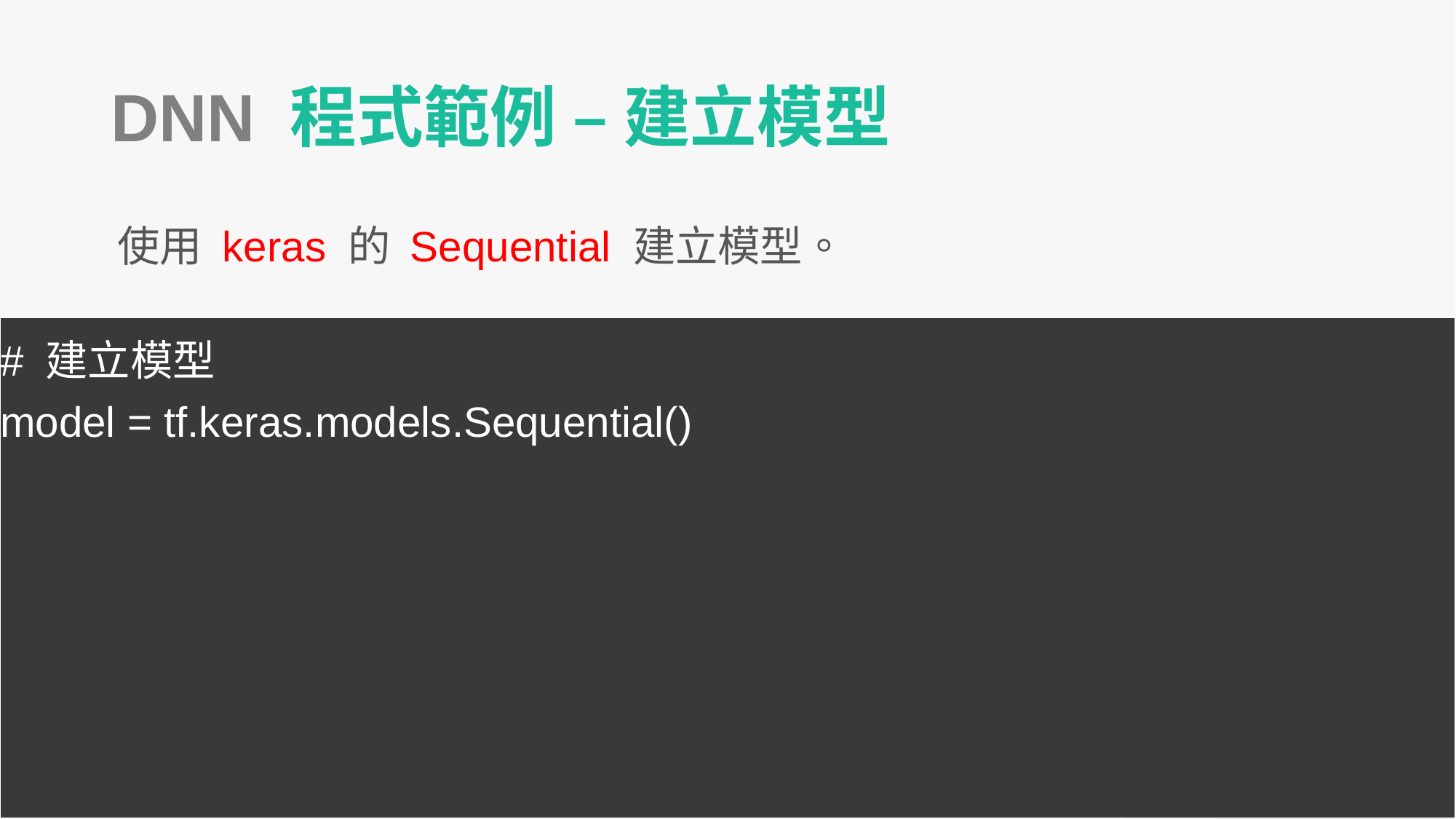

DNN 程式範例 – 建立模型
使用 keras 的 Sequential 建立模型。
# 建立模型
model = tf.keras.models.Sequential()